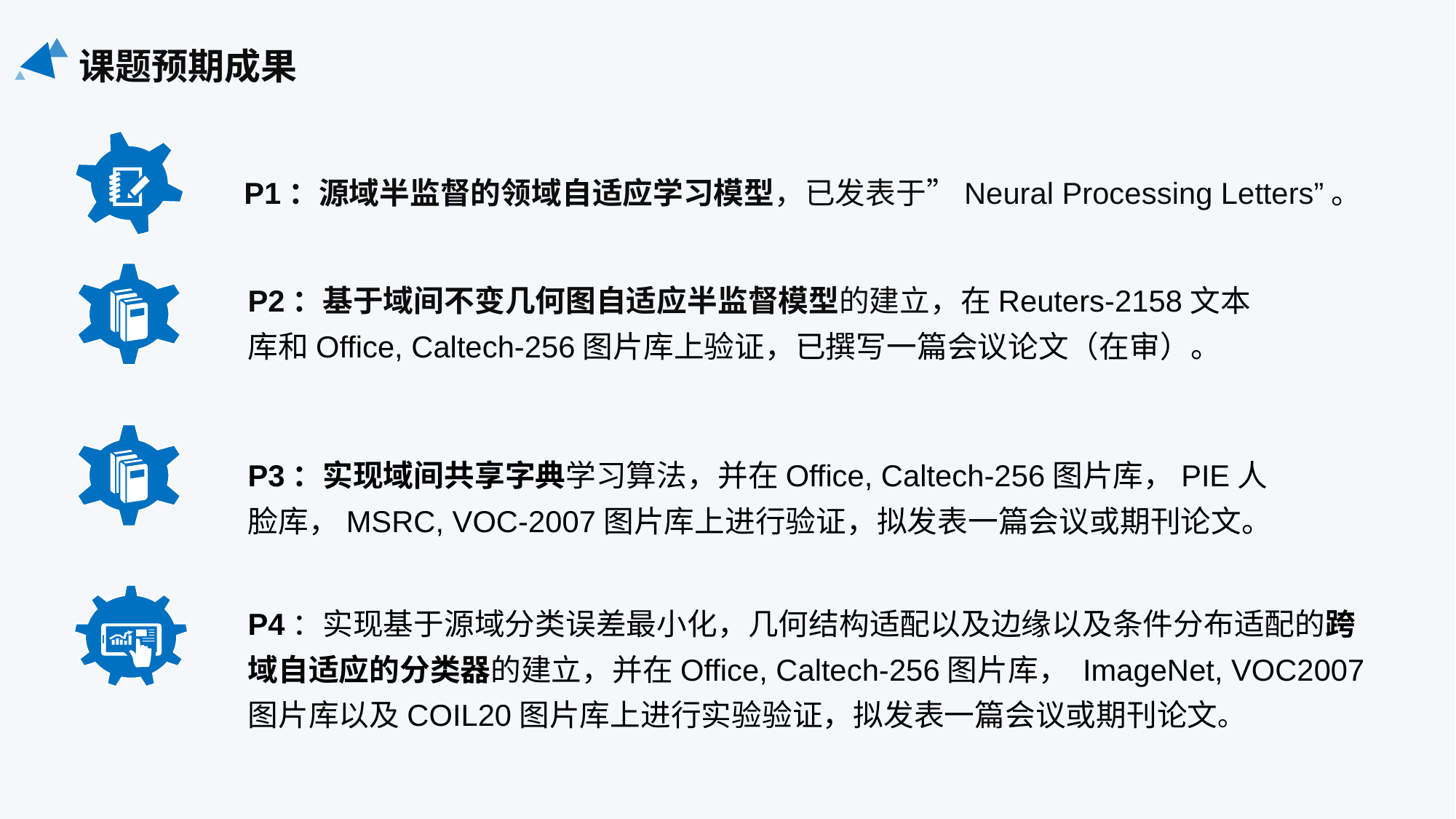

课题预期成果

P1：源域半监督的领域自适应学习模型，已发表于”Neural Processing Letters”。

P2：基于域间不变几何图自适应半监督模型的建立，在Reuters-2158文本库和Office, Caltech-256图片库上验证，已撰写一篇会议论文（在审）。

P3：实现域间共享字典学习算法，并在Office, Caltech-256图片库，PIE人脸库，MSRC, VOC-2007图片库上进行验证，拟发表一篇会议或期刊论文。

P4：实现基于源域分类误差最小化，几何结构适配以及边缘以及条件分布适配的跨域自适应的分类器的建立，并在Office, Caltech-256图片库， ImageNet, VOC2007 图片库以及COIL20图片库上进行实验验证，拟发表一篇会议或期刊论文。